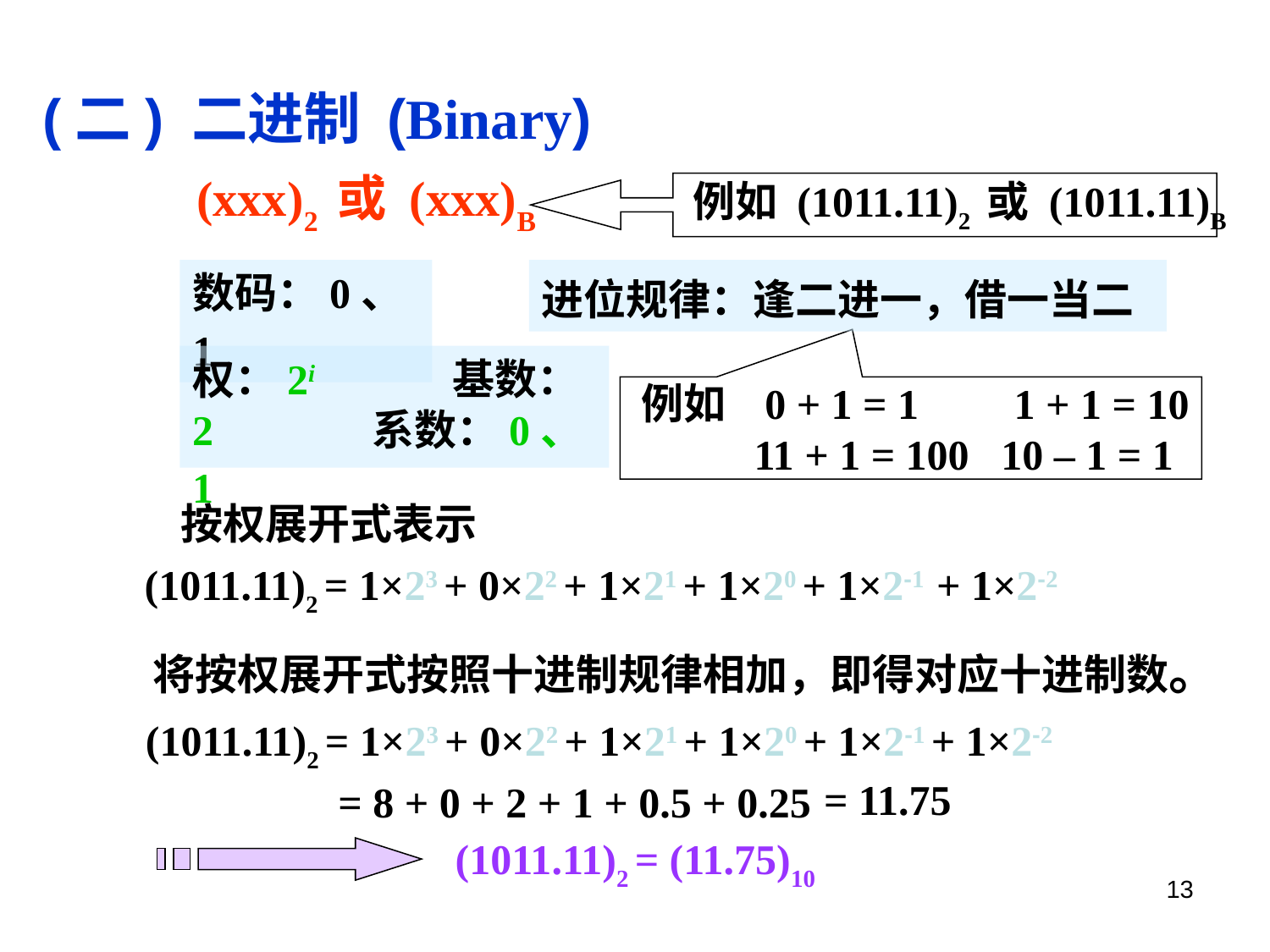

(二) 二进制 (Binary)
 (xxx)2 或 (xxx)B
 例如 (1011.11)2 或 (1011.11)B
数码：0、1
进位规律：逢二进一，借一当二
权：2i            基数：2              系数：0、1
 例如   0 + 1 = 1         1 + 1 = 10
            11 + 1 = 100   10 – 1 = 1
按权展开式表示
(1011.11)2 = 1×23 + 0×22 + 1×21 + 1×20 + 1×2-1  + 1×2-2
将按权展开式按照十进制规律相加，即得对应十进制数。
(1011.11)2 = 1×23 + 0×22 + 1×21 + 1×20 + 1×2-1 + 1×2-2
= 11.75
= 8 + 0 + 2 + 1 + 0.5 + 0.25
(1011.11)2 = (11.75)10

13